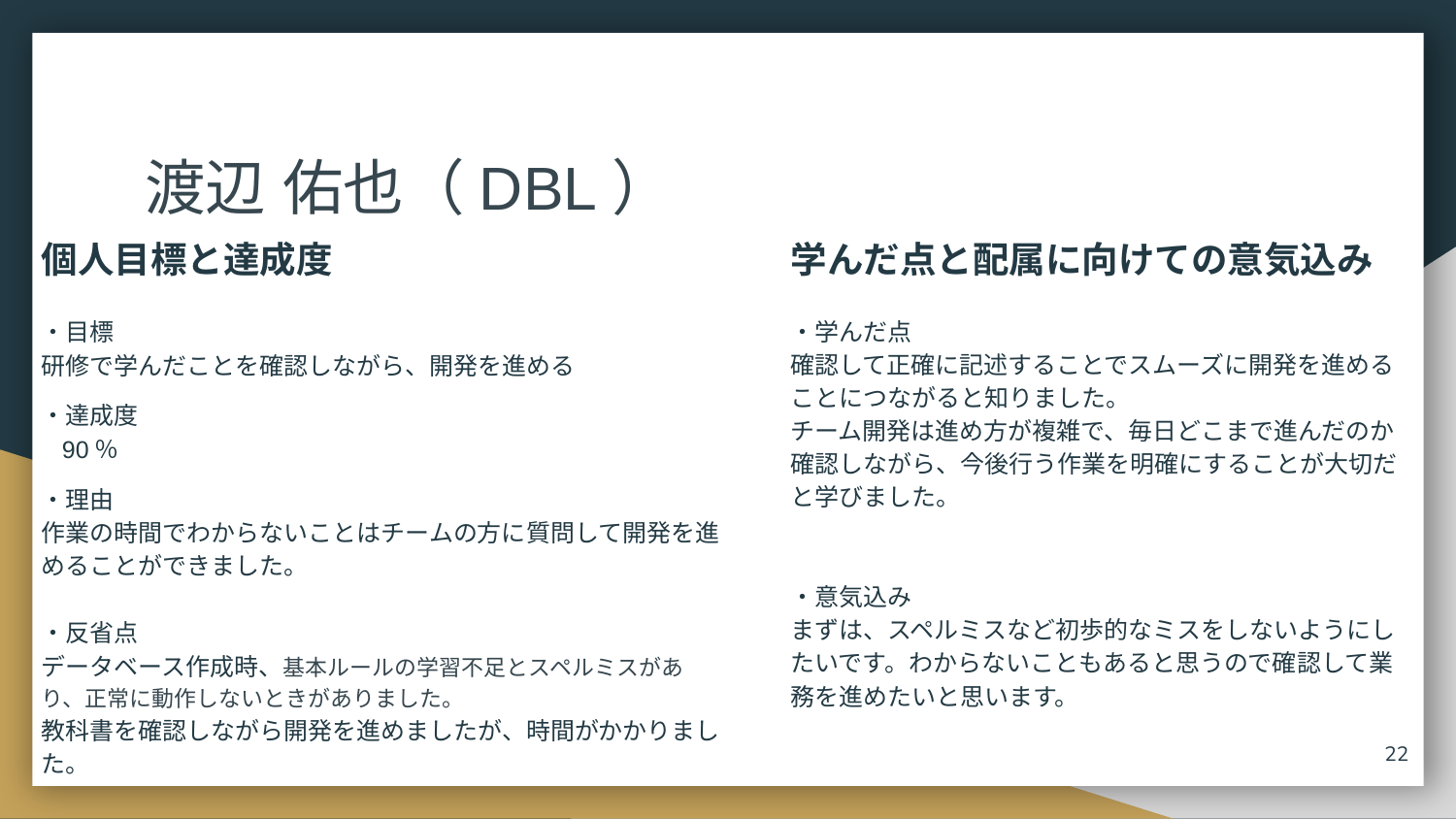

# 渡辺 佑也（DBL）
個人目標と達成度
・目標
研修で学んだことを確認しながら、開発を進める

・達成度
   90％

・理由
作業の時間でわからないことはチームの方に質問して開発を進めることができました。

・反省点
データベース作成時、基本ルールの学習不足とスペルミスがあり、正常に動作しないときがありました。
教科書を確認しながら開発を進めましたが、時間がかかりました。
学んだ点と配属に向けての意気込み
・学んだ点
確認して正確に記述することでスムーズに開発を進めることにつながると知りました。
チーム開発は進め方が複雑で、毎日どこまで進んだのか確認しながら、今後行う作業を明確にすることが大切だと学びました。

・意気込み
まずは、スペルミスなど初歩的なミスをしないようにしたいです。わからないこともあると思うので確認して業務を進めたいと思います。

22